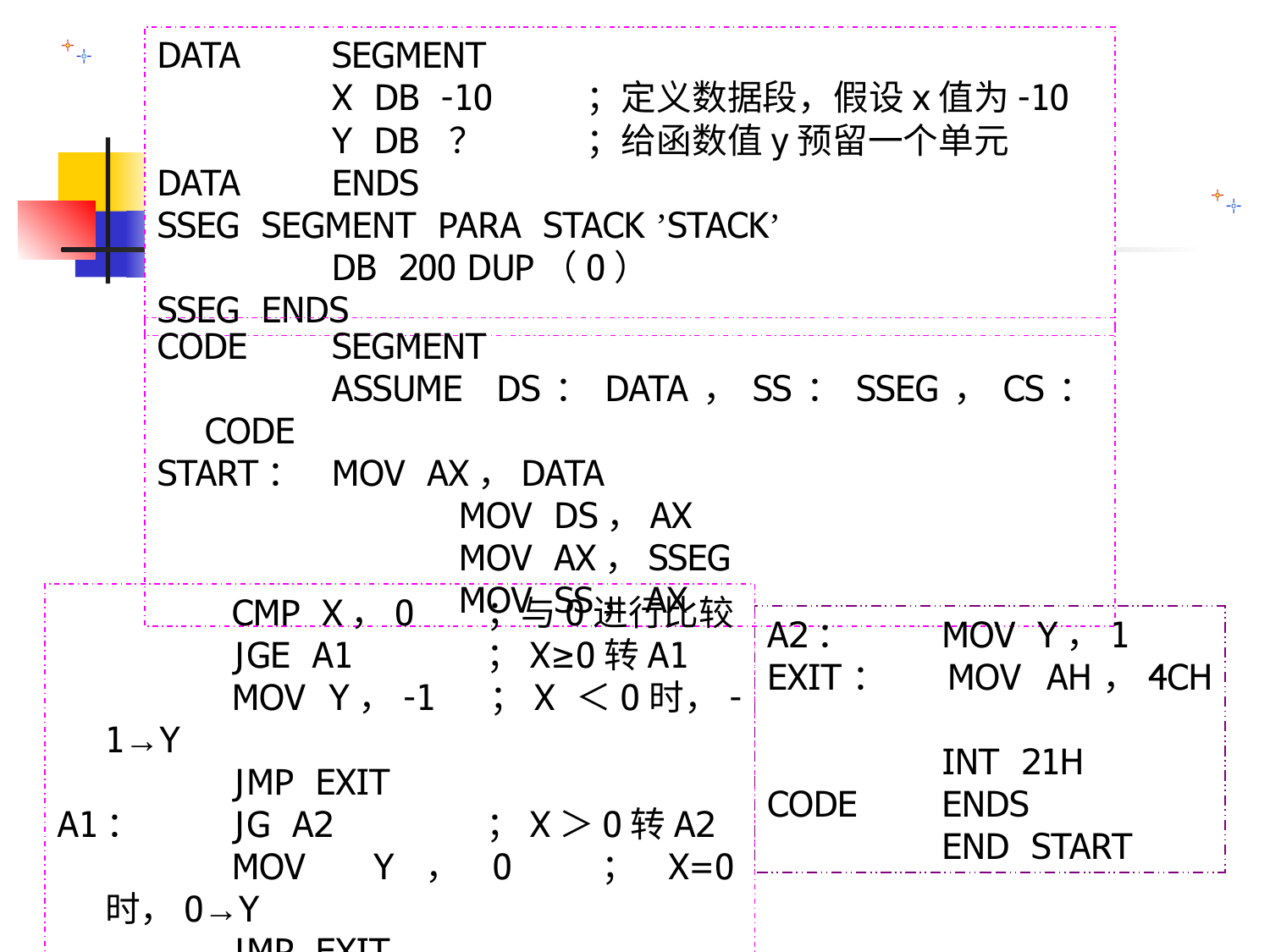

DATA	SEGMENT
		X  DB  -10	；定义数据段，假设x值为-10
		Y  DB  ？	；给函数值y预留一个单元
DATA	ENDS
SSEG  SEGMENT  PARA  STACK ’STACK’
		DB  200 DUP（0）
SSEG  ENDS
CODE	SEGMENT
		ASSUME  DS：DATA，SS：SSEG，CS：CODE
START：	MOV  AX，DATA
			MOV  DS，AX
			MOV  AX，SSEG
			MOV  SS，AX
		CMP  X，0	；与0进行比较
		JGE  A1		；X≥0转A1
		MOV  Y，-1	；X ＜0时，-1→Y
		JMP  EXIT
A1：	JG  A2		；X＞0转A2
		MOV  Y，0	；X=0时，0→Y
		JMP  EXIT
A2：	MOV  Y，1
EXIT：	MOV  AH，4CH
		INT  21H
CODE	ENDS
		END  START